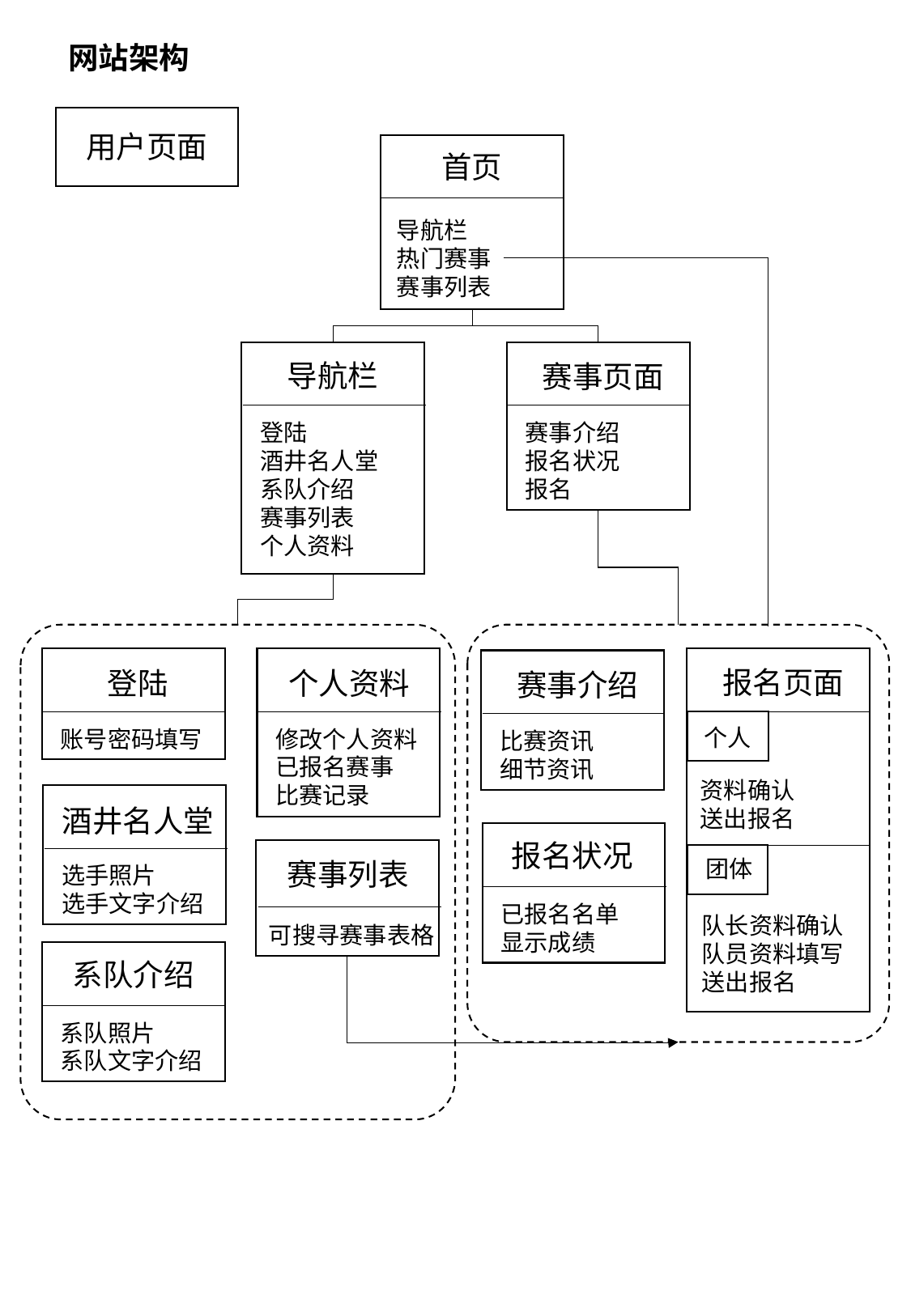

网站架构

用户页面

首页
导航栏
热门赛事
赛事列表

导航栏
赛事页面
登陆
酒井名人堂
系队介绍
赛事列表
个人资料
赛事介绍
报名状况
报名

报名页面
个人资料
登陆
赛事介绍

个人
账号密码填写
修改个人资料
已报名赛事
比赛记录
比赛资讯
细节资讯
资料确认
送出报名

酒井名人堂

报名状况

团体
赛事列表
选手照片
选手文字介绍
已报名名单
显示成绩
队长资料确认
队员资料填写
送出报名
可搜寻赛事表格

系队介绍
系队照片
系队文字介绍